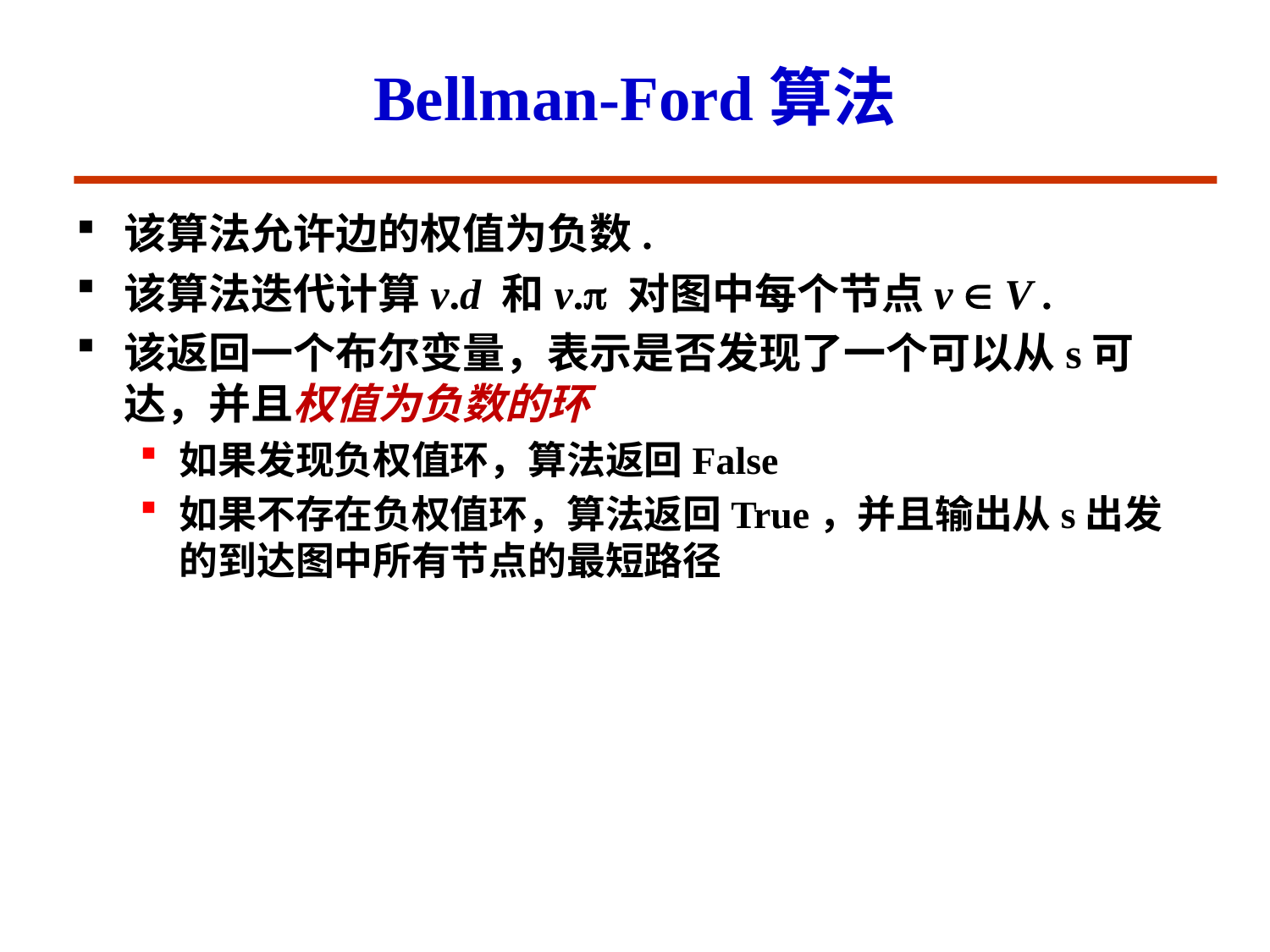

# Bellman-Ford算法
该算法允许边的权值为负数.
该算法迭代计算v.d 和v.π 对图中每个节点v ∈ V .
该返回一个布尔变量，表示是否发现了一个可以从s可达，并且权值为负数的环
如果发现负权值环，算法返回False
如果不存在负权值环，算法返回True，并且输出从s出发的到达图中所有节点的最短路径